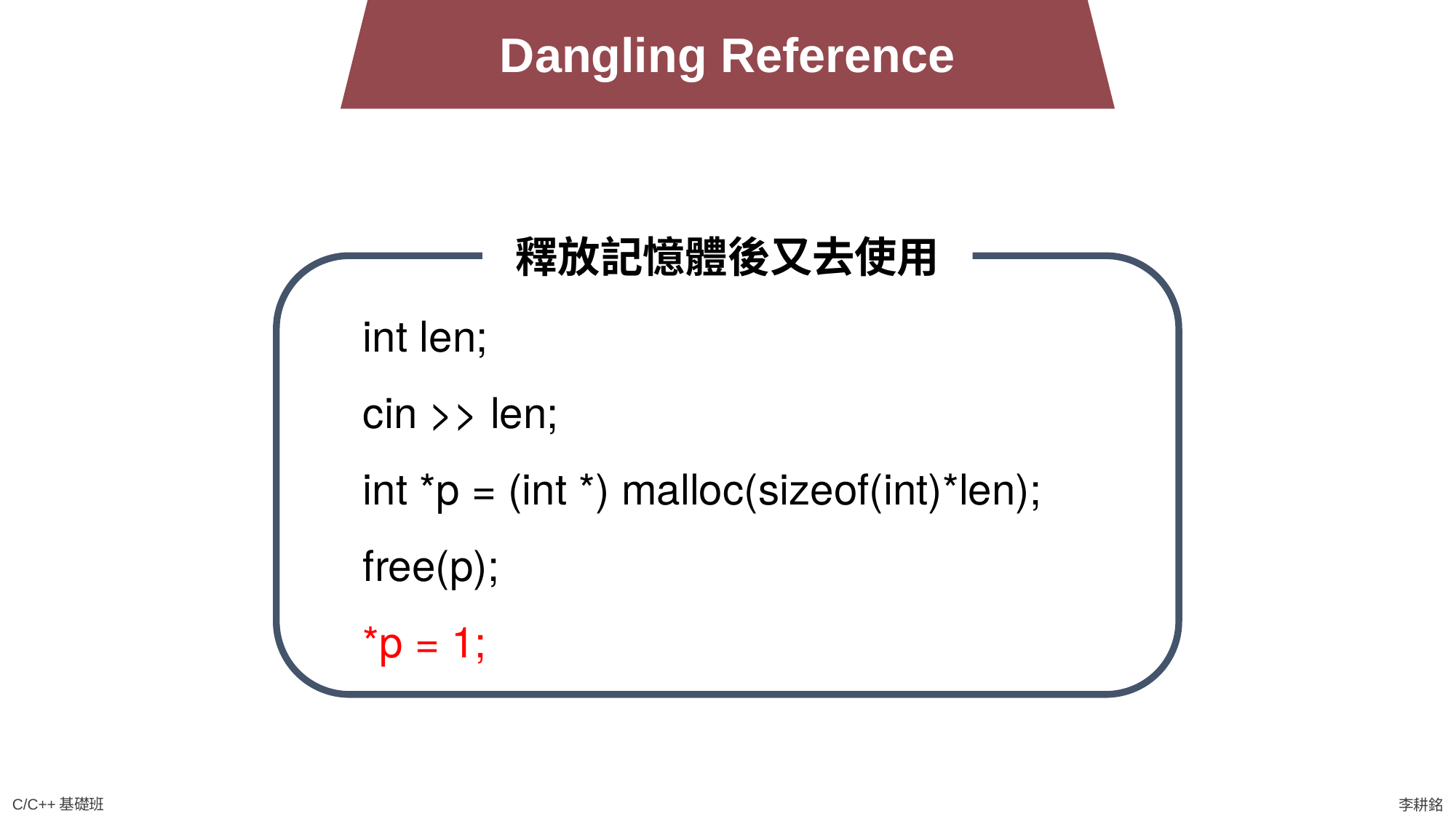

Dangling Reference
釋放記憶體後又去使用
int len;
cin >> len;
int *p = (int *) malloc(sizeof(int)*len);
free(p);
*p = 1;
C/C++基礎班
李耕銘